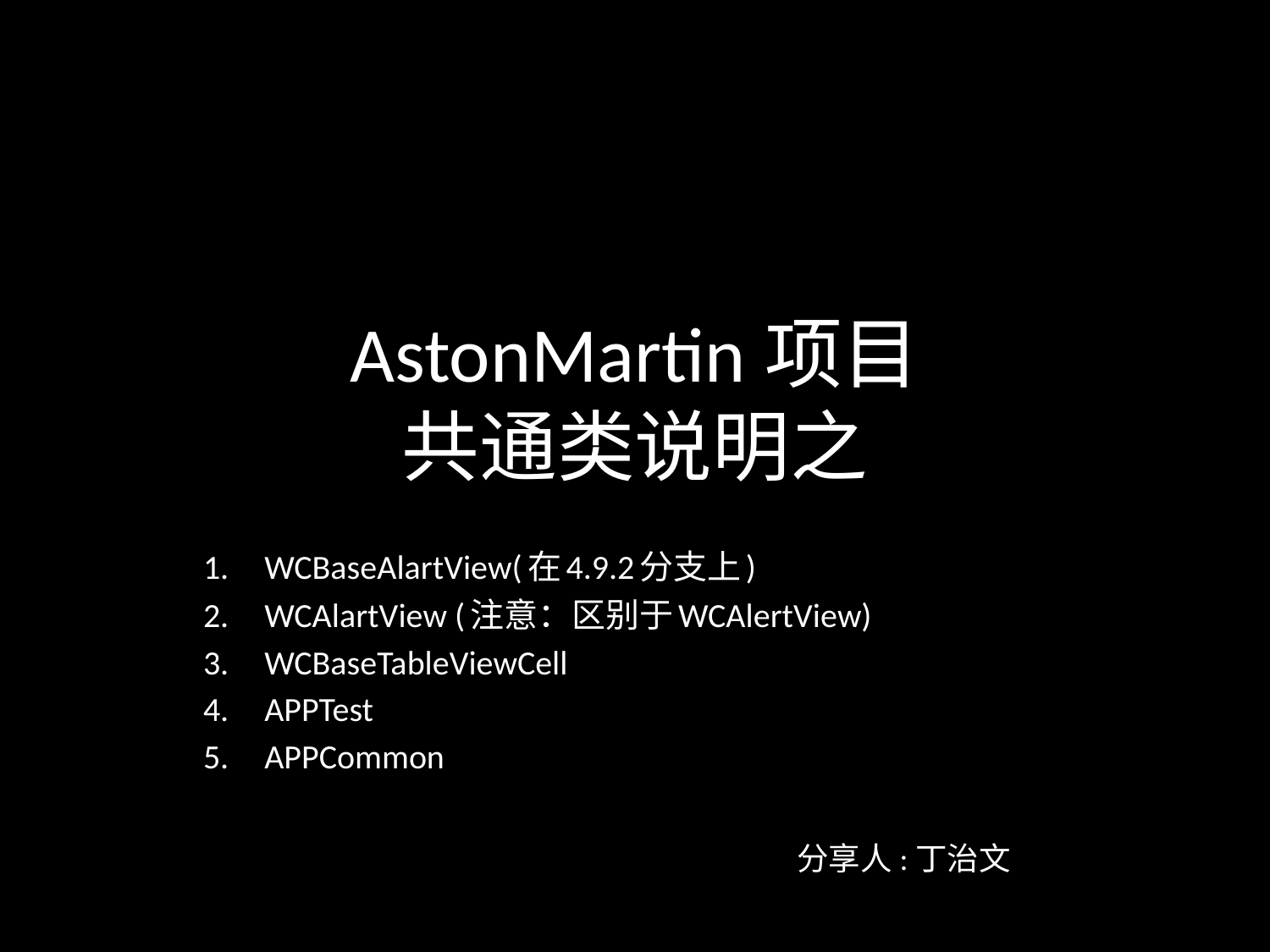

# AstonMartin项目 共通类说明之
WCBaseAlartView(在4.9.2分支上)
WCAlartView (注意：区别于WCAlertView)
WCBaseTableViewCell
APPTest
APPCommon
分享人:丁治文